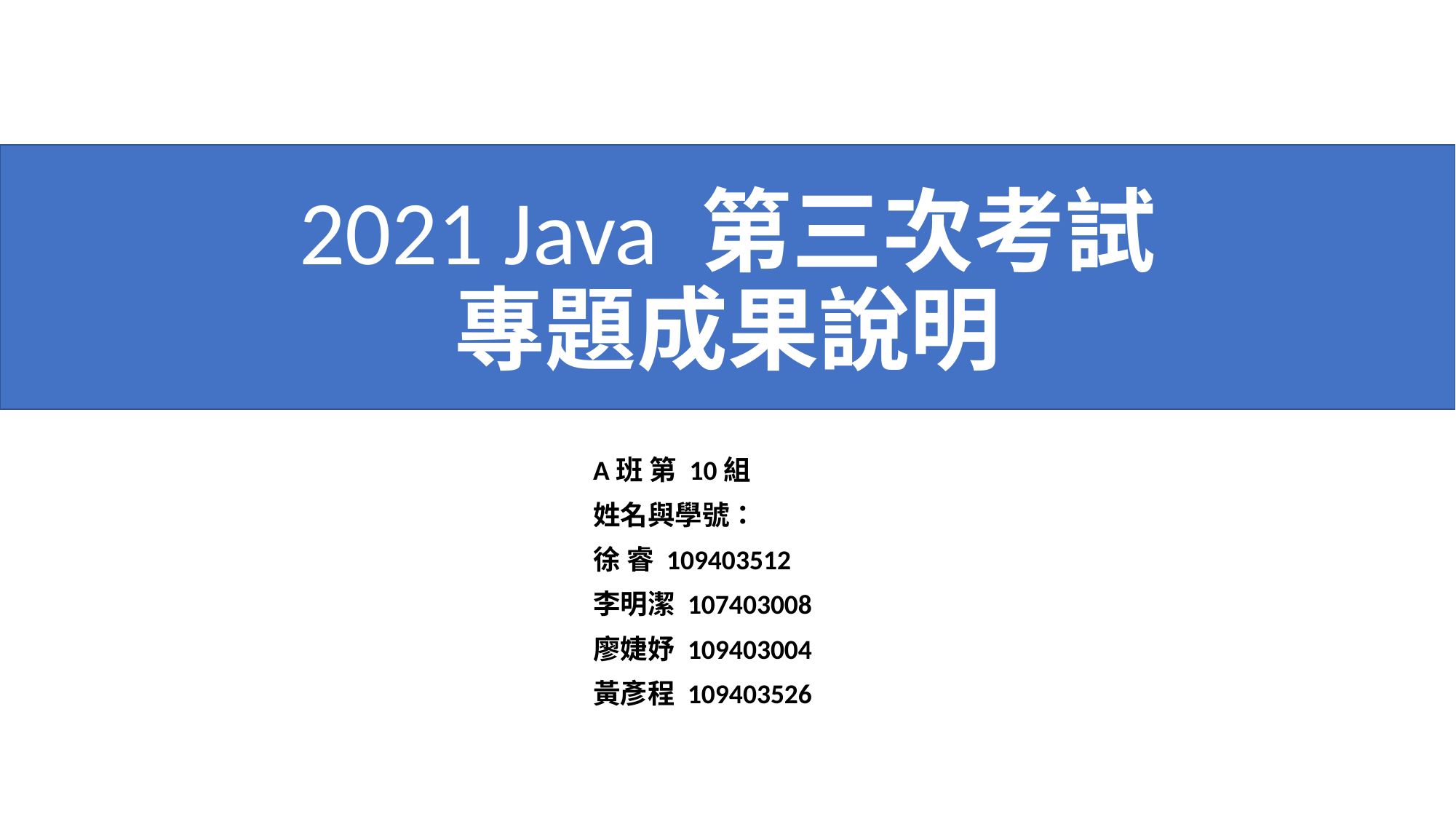

# 2021 Java 第三次考試 專題成果說明

A班 第 10組
姓名與學號：
徐 睿 109403512
李明潔 107403008
廖婕妤 109403004
黃彥程 109403526